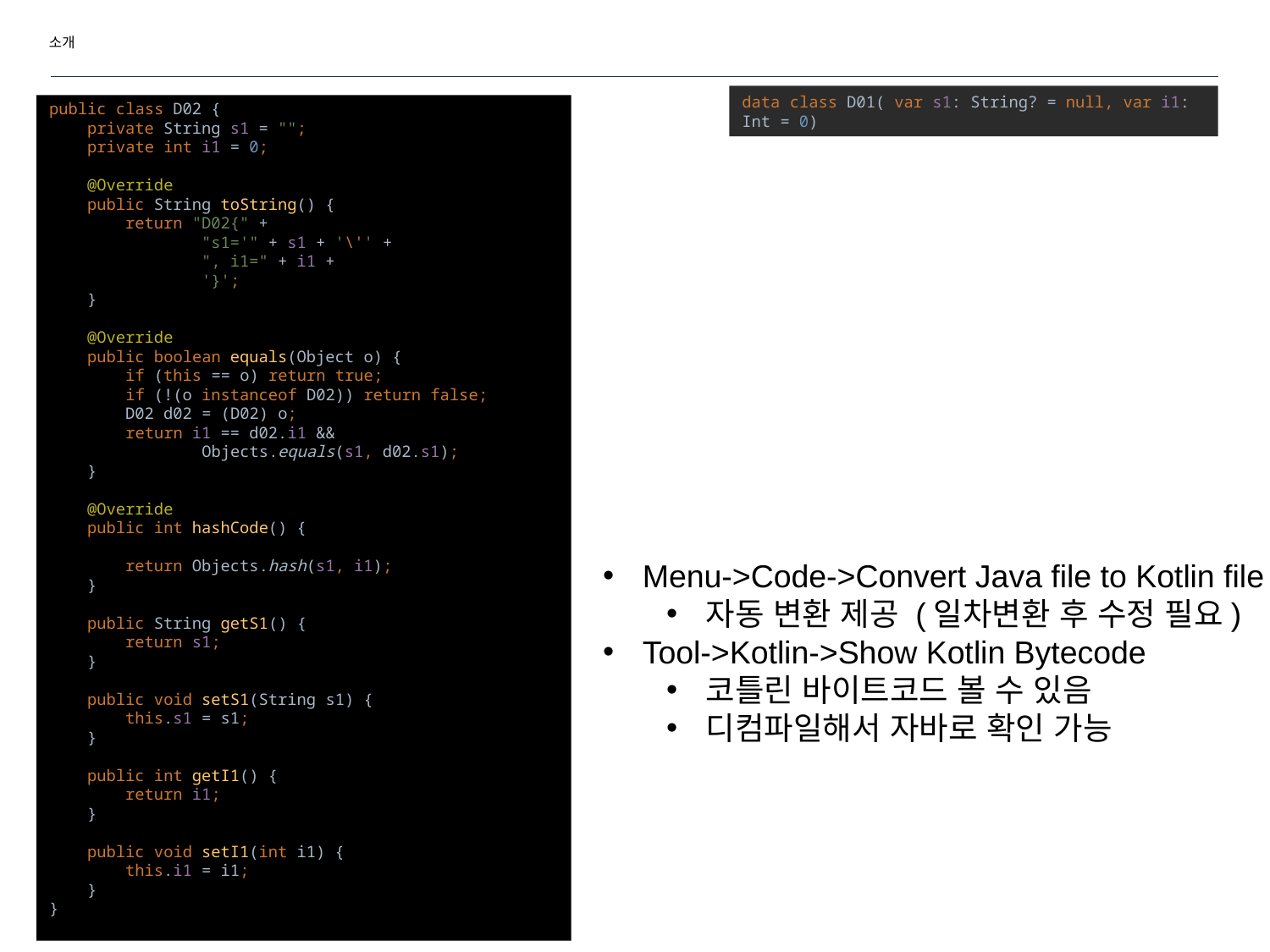

소개
public class D02 {
    private String s1 = "";
    private int i1 = 0;
    @Override
    public String toString() {
        return "D02{" +
                "s1='" + s1 + '\'' +
                ", i1=" + i1 +
                '}';
    }
    @Override
    public boolean equals(Object o) {
        if (this == o) return true;
        if (!(o instanceof D02)) return false;
        D02 d02 = (D02) o;
        return i1 == d02.i1 &&
                Objects.equals(s1, d02.s1);
    }
    @Override
    public int hashCode() {
        return Objects.hash(s1, i1);
    }
    public String getS1() {
        return s1;
    }
    public void setS1(String s1) {
        this.s1 = s1;
    }
    public int getI1() {
        return i1;
    }
    public void setI1(int i1) {
        this.i1 = i1;
    }
}
data class D01( var s1: String? = null, var i1: Int = 0)
Menu->Code->Convert Java file to Kotlin file
자동 변환 제공 (일차변환 후 수정 필요)
Tool->Kotlin->Show Kotlin Bytecode
코틀린 바이트코드 볼 수 있음
디컴파일해서 자바로 확인 가능